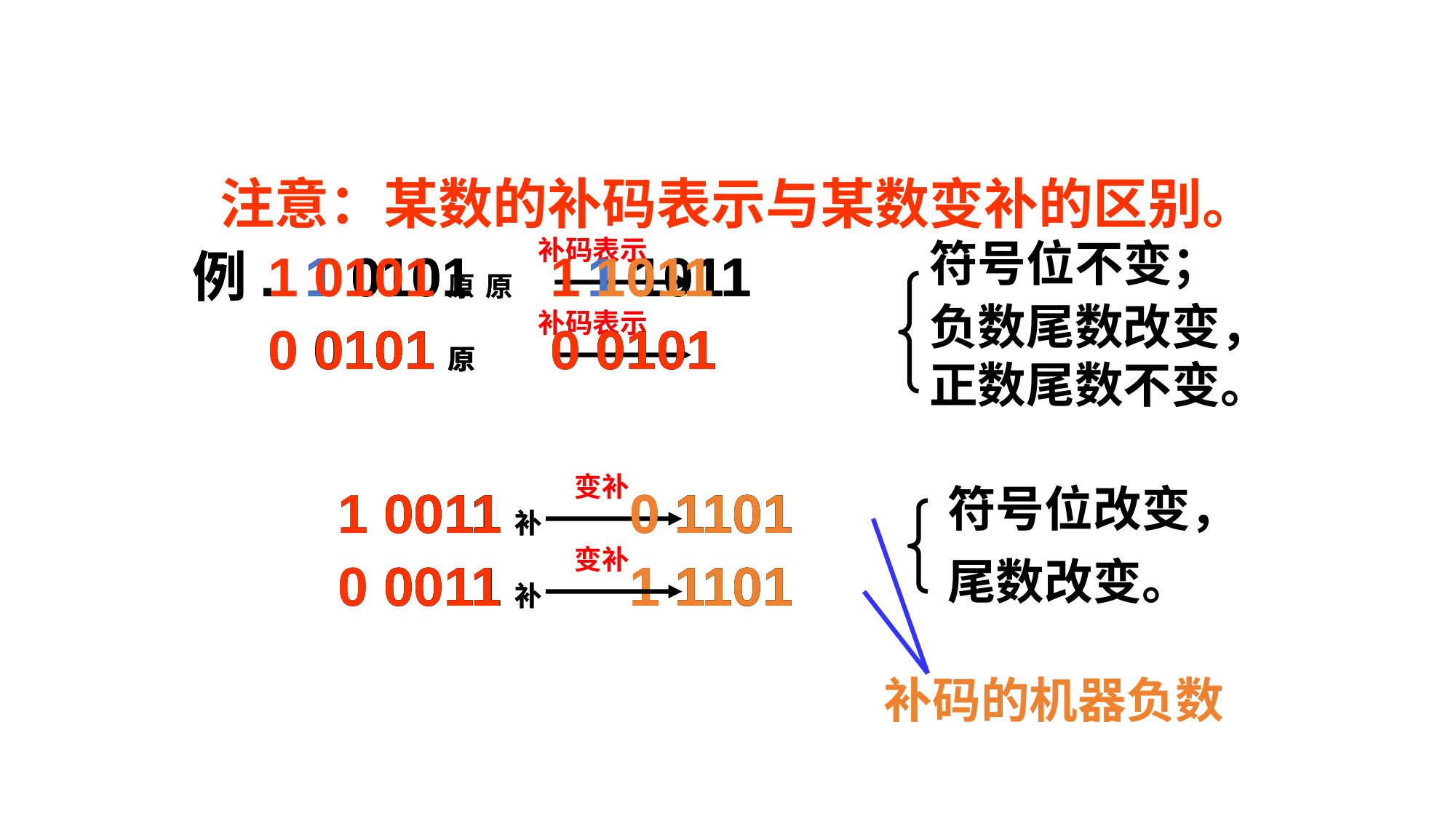

注意：某数的补码表示与某数变补的区别。
补码表示
符号位不变；
例.  1 0101原         1 1011
例.  1 0101原         1 1011
     1 0101原         1 1011

负数尾数改变，正数尾数不变。
补码表示
     0 0101原         0 0101
     0 0101原         0 0101
     0 0101原         0 0101

变补
1 0011补      0 1101
1 0011补      0 1101
1 0011补      0 1101
符号位改变，

变补
0 0011补      1 1101
0 0011补      1 1101
0 0011补      1 1101
尾数改变。

补码的机器负数